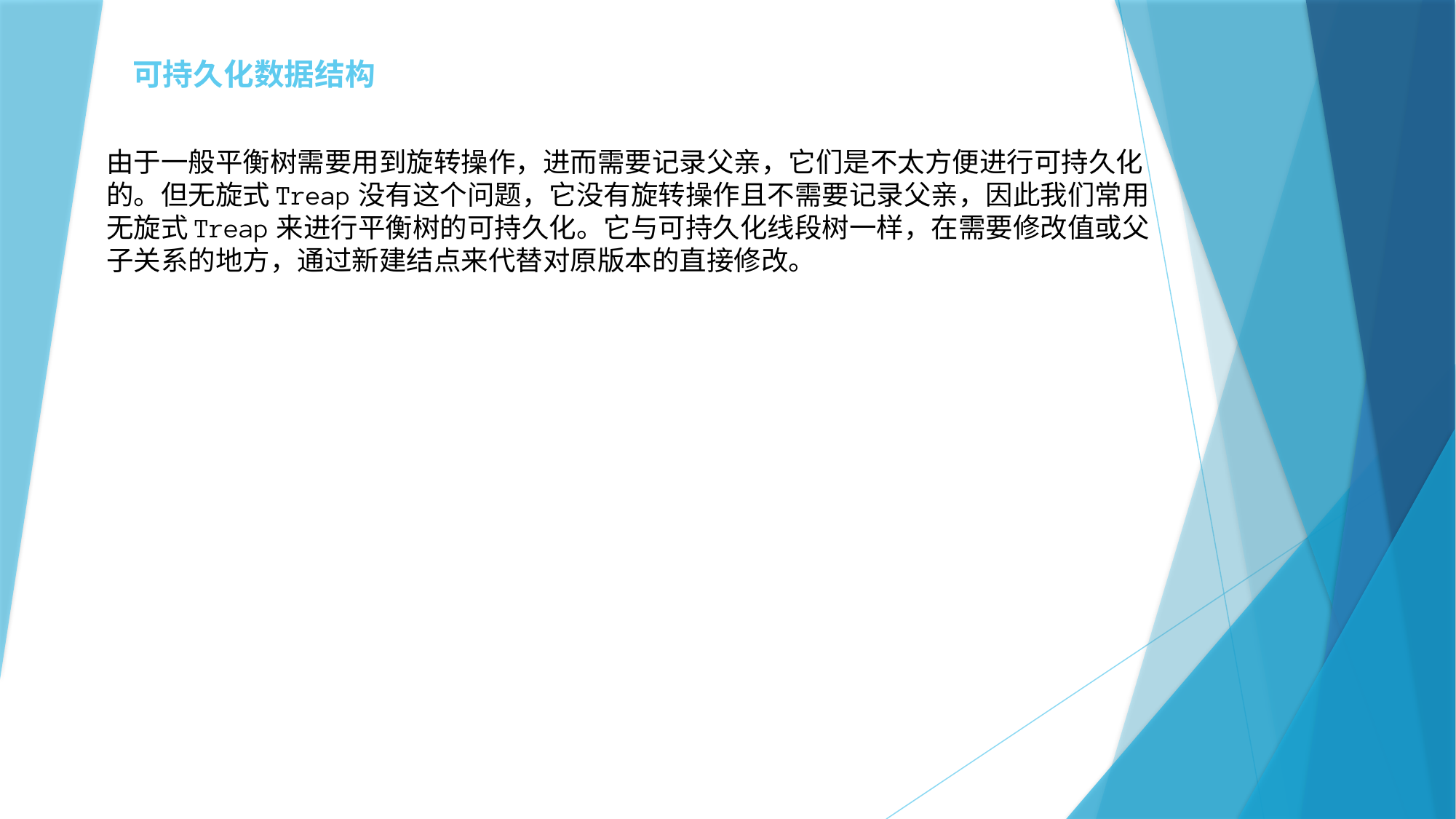

# 可持久化数据结构
由于一般平衡树需要用到旋转操作，进而需要记录父亲，它们是不太方便进行可持久化的。但无旋式Treap没有这个问题，它没有旋转操作且不需要记录父亲，因此我们常用无旋式Treap来进行平衡树的可持久化。它与可持久化线段树一样，在需要修改值或父子关系的地方，通过新建结点来代替对原版本的直接修改。